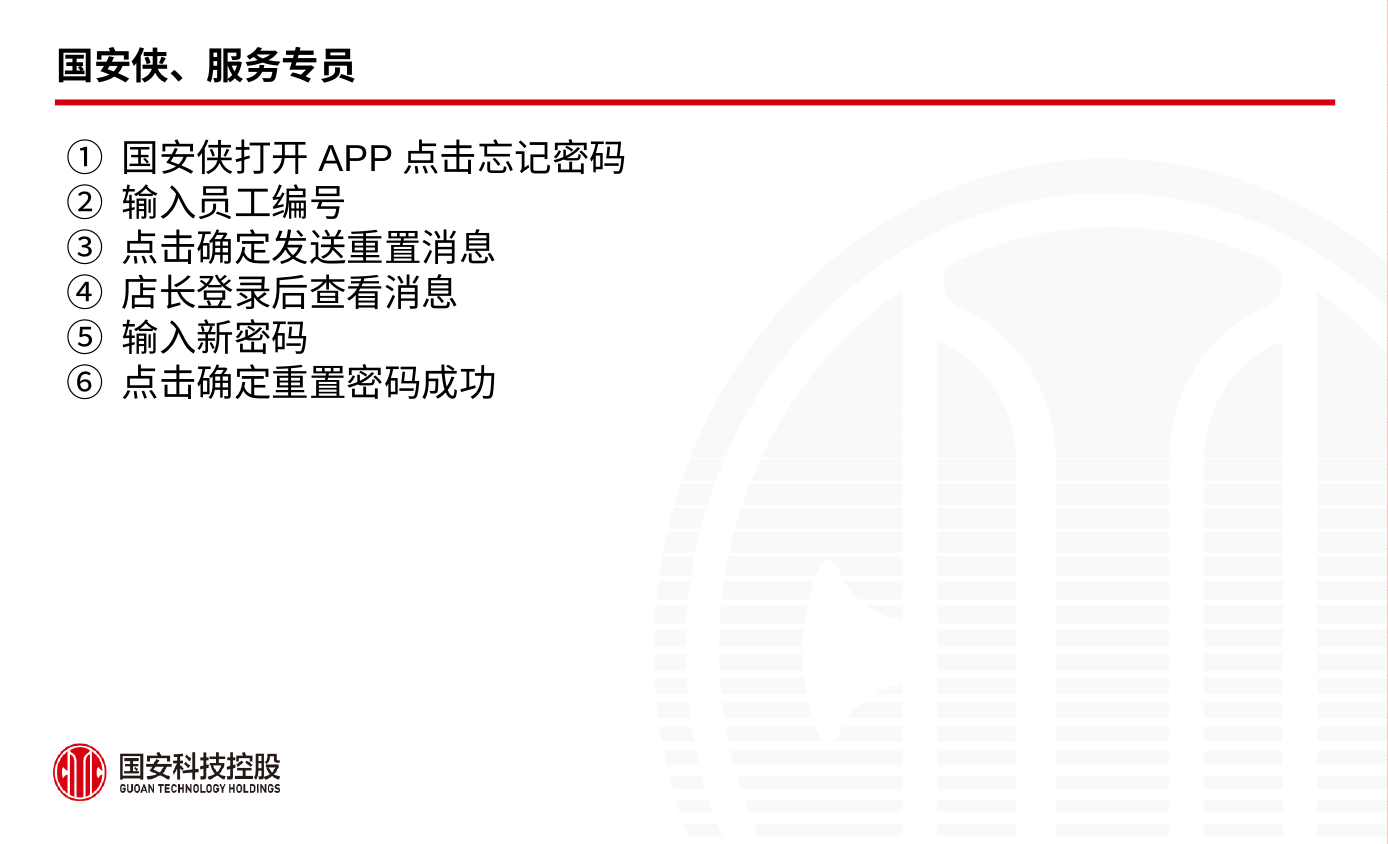

# 国安侠、服务专员

① 国安侠打开APP点击忘记密码
② 输入员工编号
③ 点击确定发送重置消息
④ 店长登录后查看消息
⑤ 输入新密码
⑥ 点击确定重置密码成功